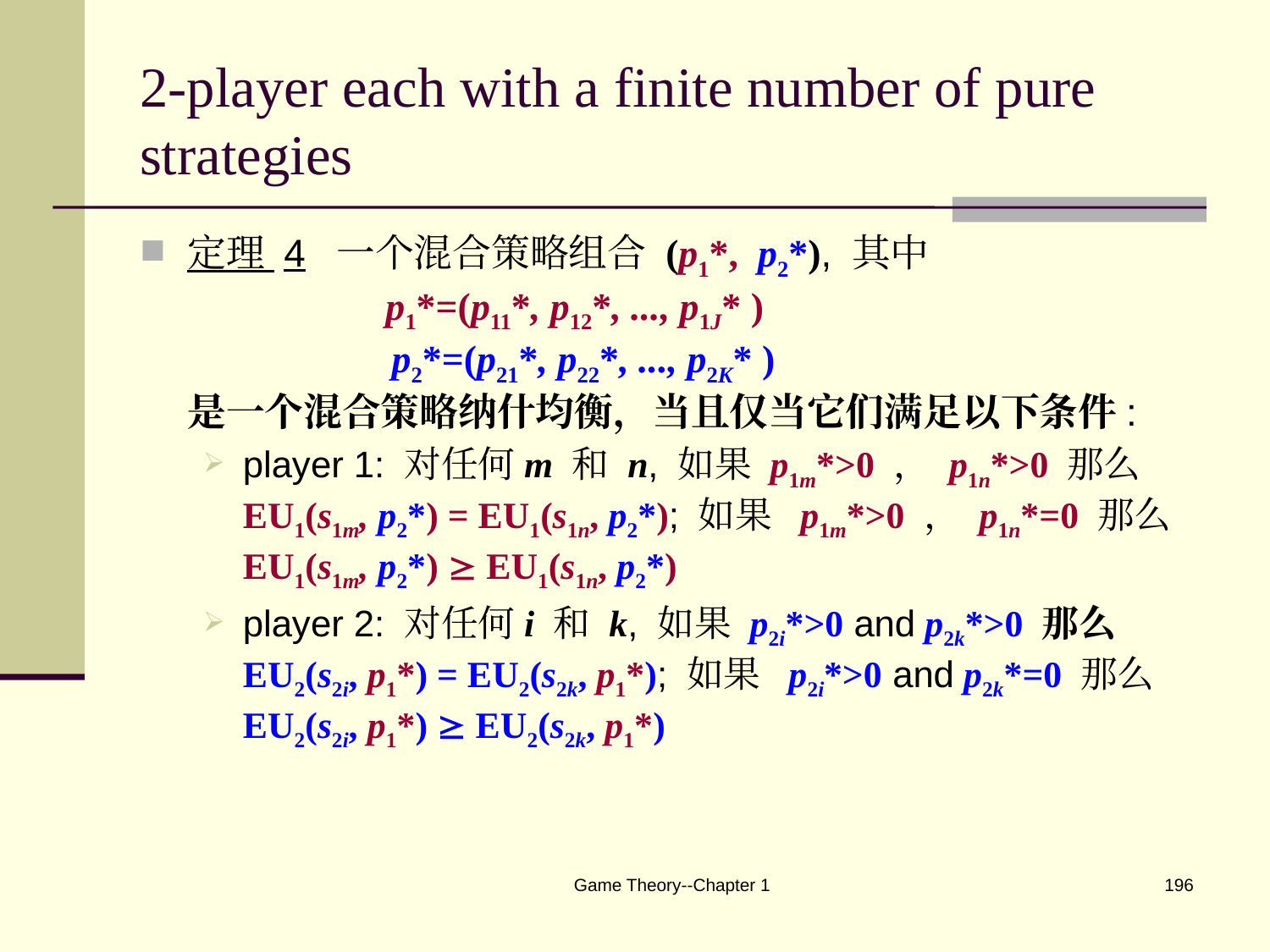

# 2-player each with a finite number of pure strategies
定理 4  一个混合策略组合 (p1*,  p2*), 其中
                   p1*=(p11*, p12*, ..., p1J* )
                     p2*=(p21*, p22*, ..., p2K* )
是一个混合策略纳什均衡，当且仅当它们满足以下条件:
player 1: 对任何m 和 n, 如果 p1m*>0 ， p1n*>0 那么
EU1(s1m, p2*) = EU1(s1n, p2*); 如果  p1m*>0 ， p1n*=0 那么 EU1(s1m, p2*) ≥ EU1(s1n, p2*)
player 2: 对任何i 和 k, 如果 p2i*>0 and p2k*>0 那么
EU2(s2i, p1*) = EU2(s2k, p1*); 如果  p2i*>0 and p2k*=0 那么
EU2(s2i, p1*) ≥ EU2(s2k, p1*)

Game Theory--Chapter 1
196